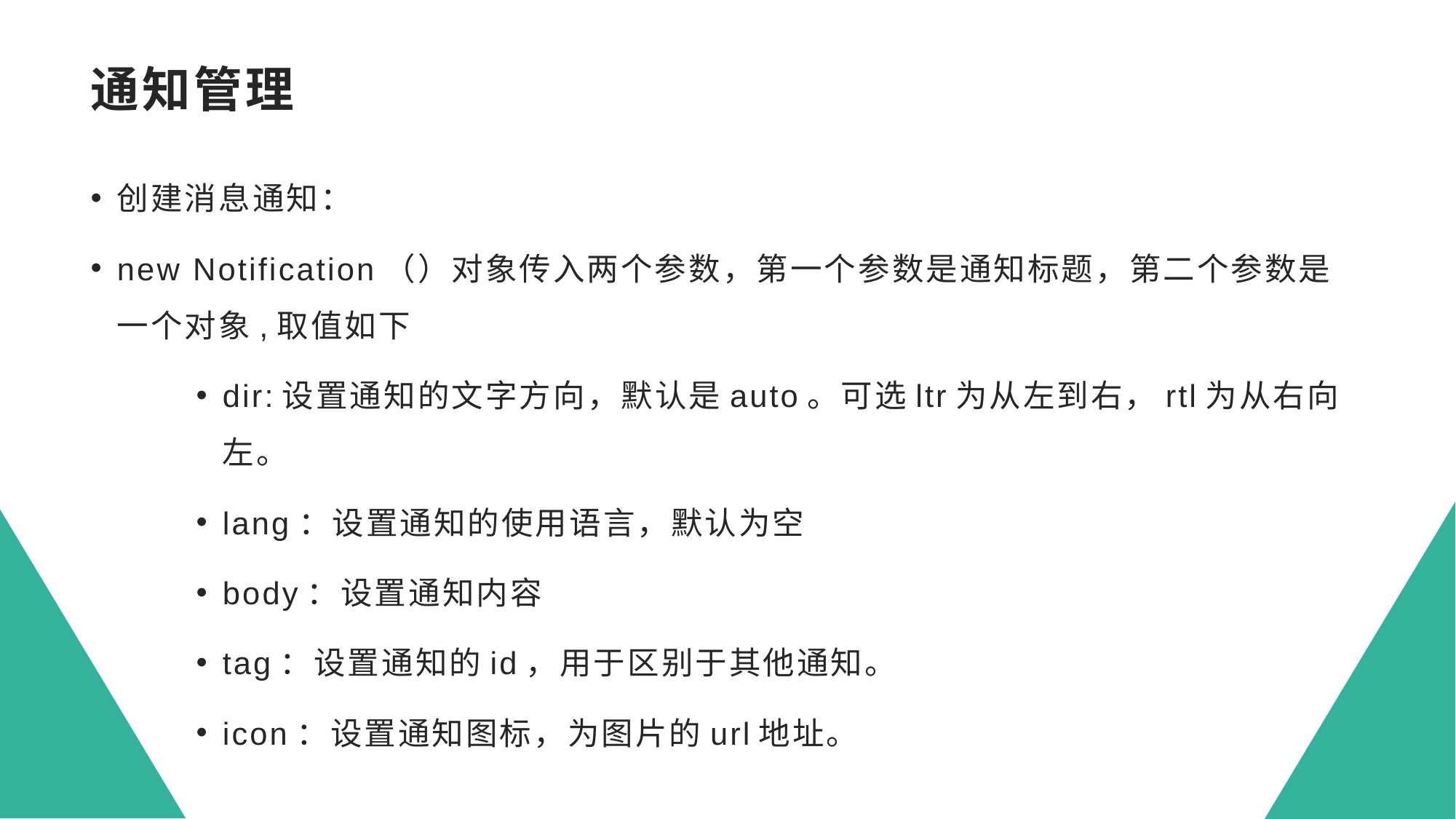

# 通知管理
创建消息通知：
new Notification（）对象传入两个参数，第一个参数是通知标题，第二个参数是一个对象,取值如下
dir:设置通知的文字方向，默认是auto。可选ltr为从左到右，rtl为从右向左。
lang：设置通知的使用语言，默认为空
body：设置通知内容
tag：设置通知的id，用于区别于其他通知。
icon：设置通知图标，为图片的url地址。